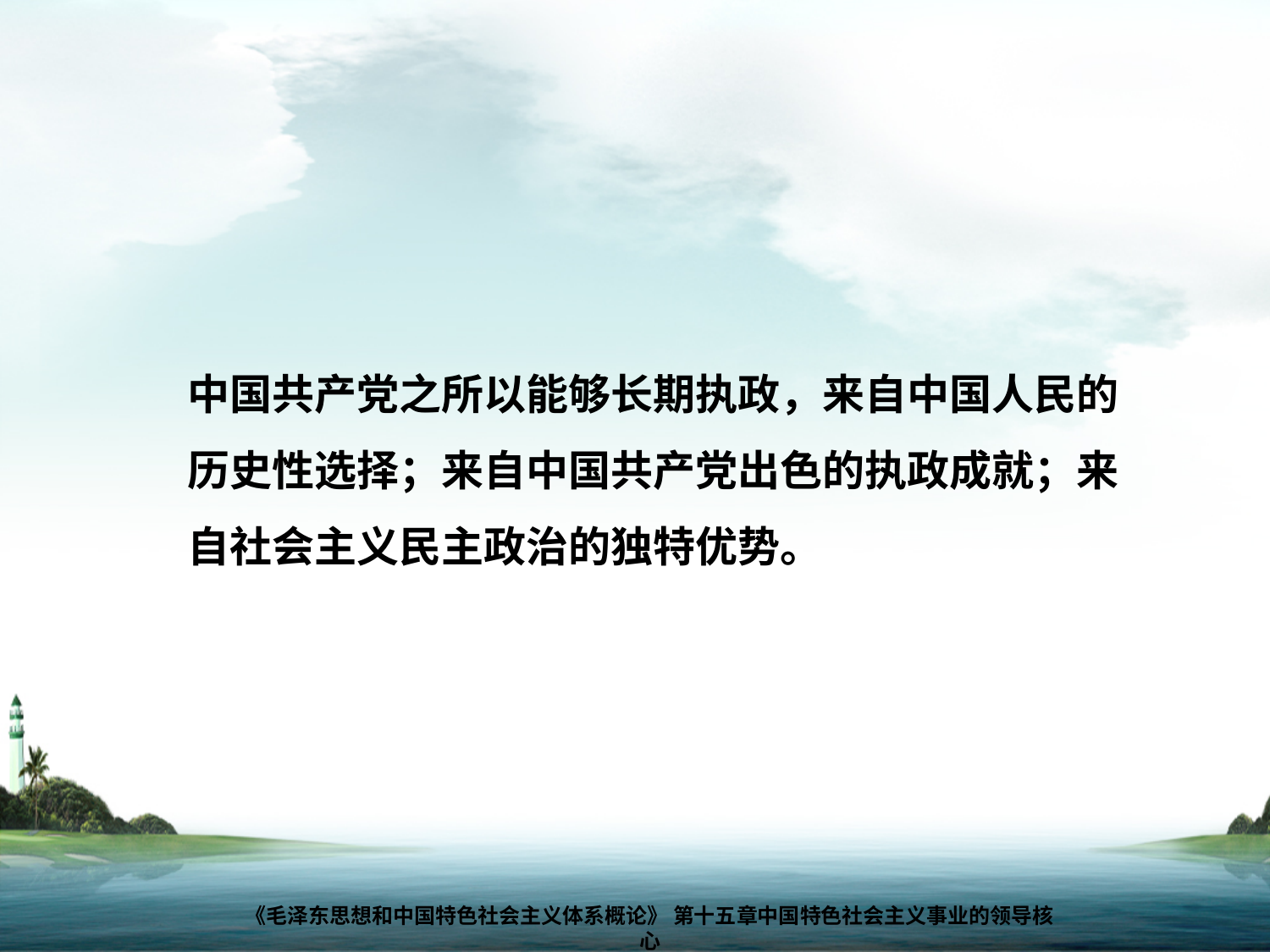

中国共产党之所以能够长期执政，来自中国人民的历史性选择；来自中国共产党出色的执政成就；来自社会主义民主政治的独特优势。
《毛泽东思想和中国特色社会主义体系概论》 第十五章中国特色社会主义事业的领导核心